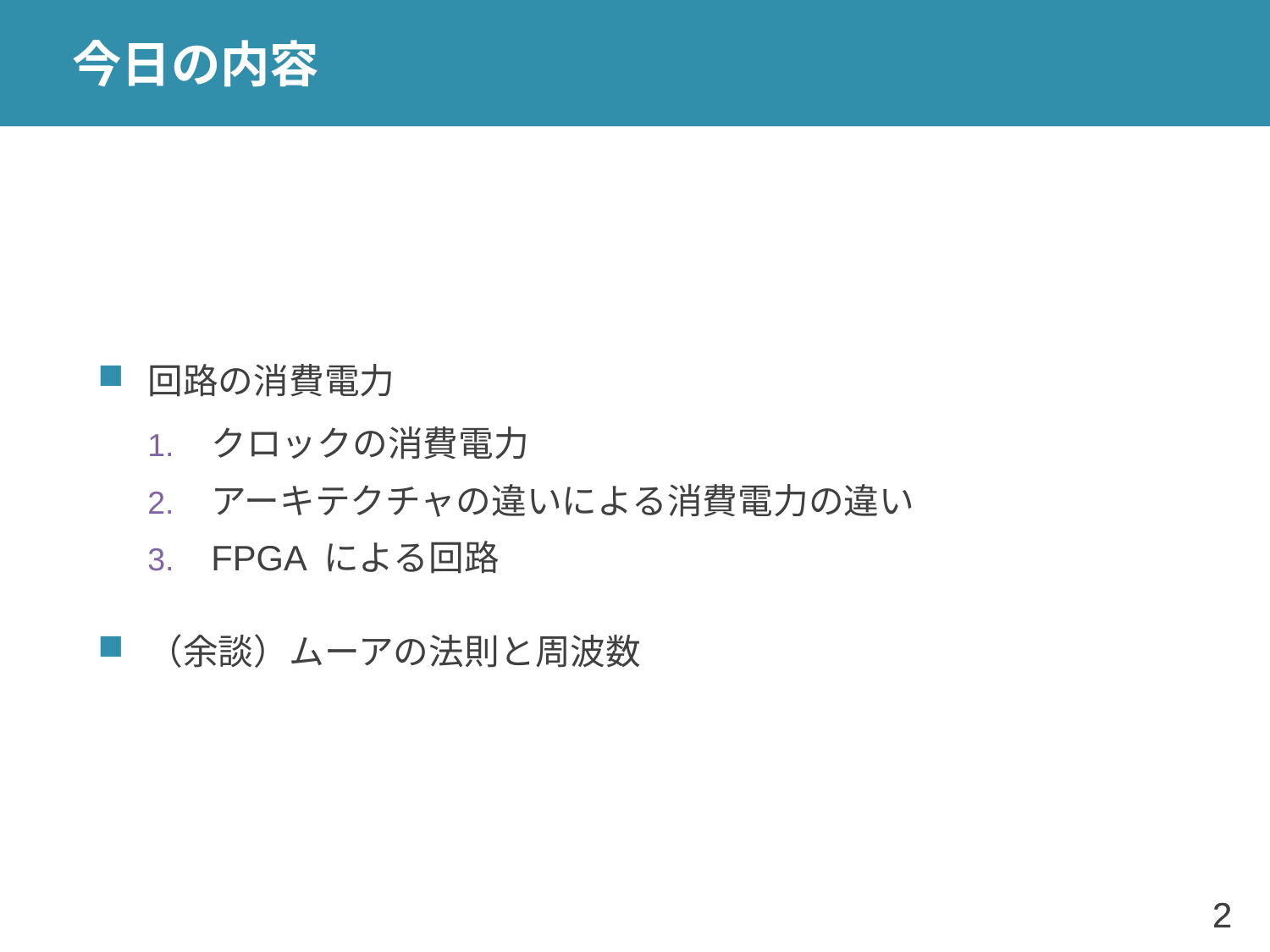

# 今日の内容
回路の消費電力
クロックの消費電力
アーキテクチャの違いによる消費電力の違い
FPGA による回路
（余談）ムーアの法則と周波数